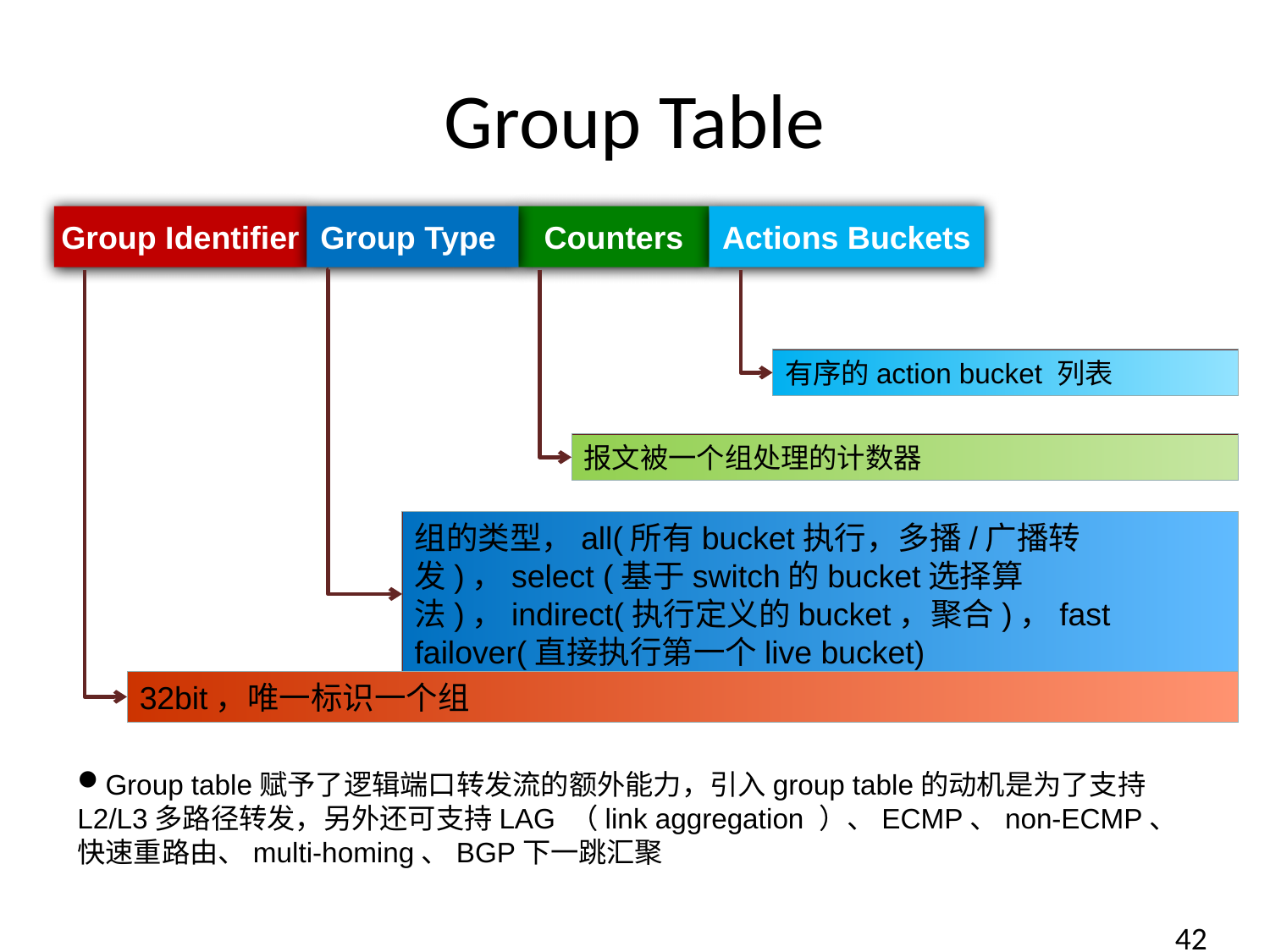

# Group Table
Group Identifier
Group Type
Counters
Actions Buckets
有序的action bucket 列表
报文被一个组处理的计数器
组的类型，all(所有bucket执行，多播/广播转发)，select (基于switch的bucket选择算法)，indirect(执行定义的bucket，聚合)，fast failover(直接执行第一个live bucket)
32bit，唯一标识一个组
Group table赋予了逻辑端口转发流的额外能力，引入group table的动机是为了支持L2/L3多路径转发，另外还可支持LAG （link aggregation ）、ECMP、non-ECMP、快速重路由、multi-homing、BGP下一跳汇聚